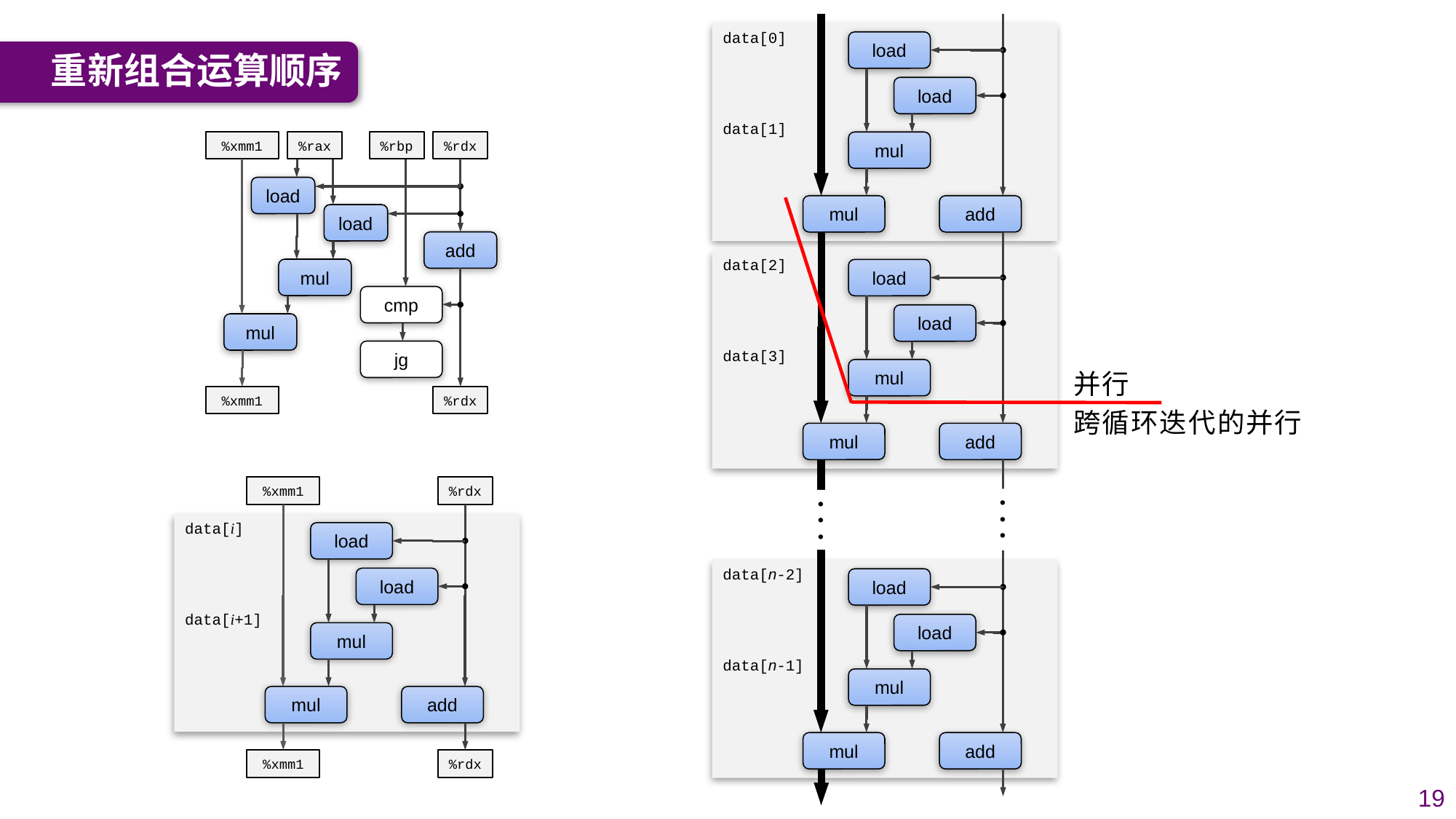

data[0]

data[1]
load

load

mul
mul
add
data[2]

data[3]
load

load

mul
mul
add
•
•
•
•
•
•
data[n-2]

data[n-1]
load

load

mul
mul
add
重新组合运算顺序

%xmm1
%rax
%rbp
%rdx
load

load

add
mul
cmp

mul
jg
%xmm1
%rdx

并行
跨循环迭代的并行
%xmm1
%rdx
data[i]

data[i+1]
load

load

mul
mul
add
%xmm1
%rdx
19